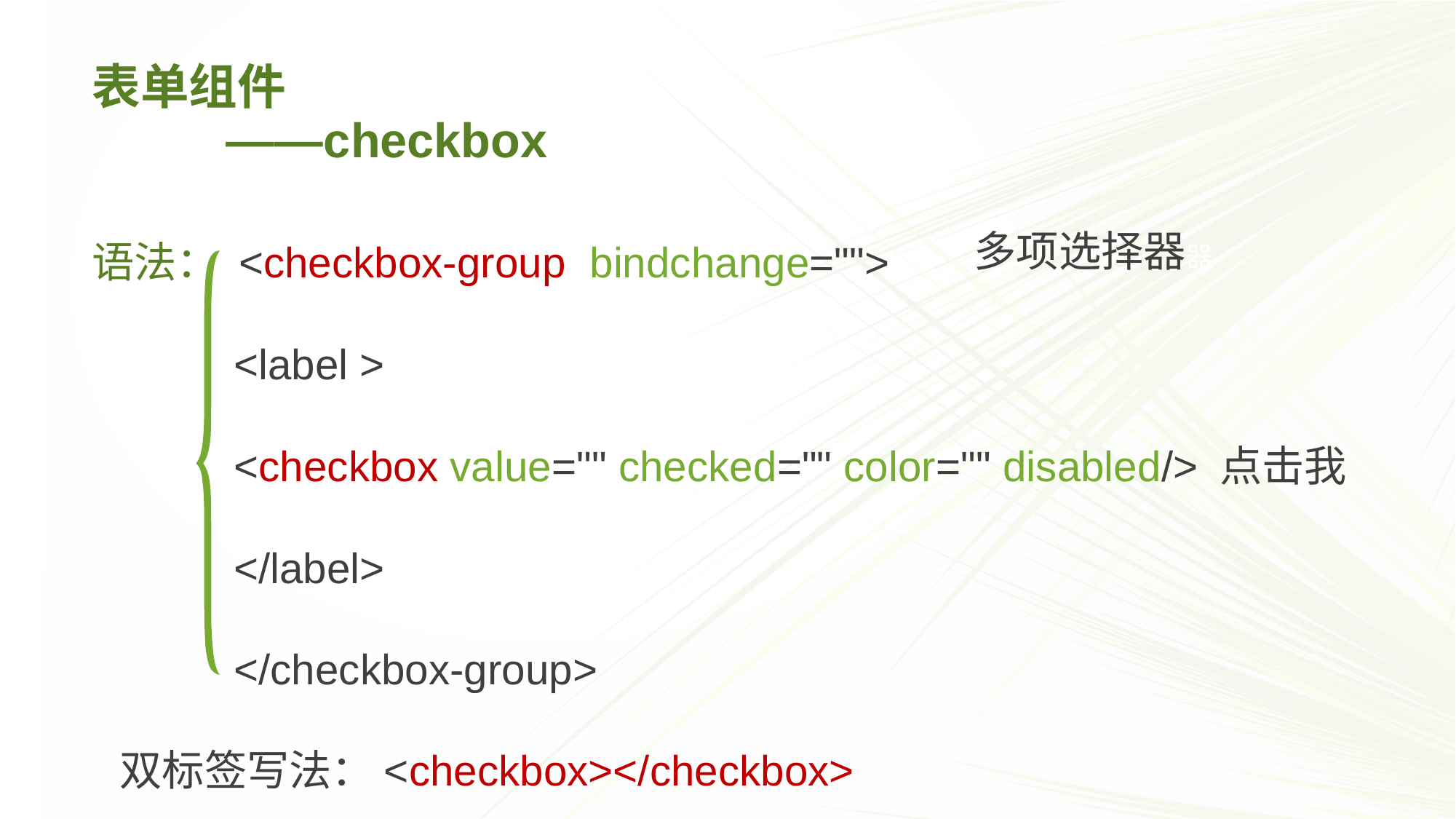

语法： <checkbox-group  bindchange="">
            <label >
            <checkbox value="" checked="" color="" disabled/> 点击我
            </label>
            </checkbox-group>
表单组件
          ——checkbox
多项选择器器

双标签写法：<checkbox></checkbox>